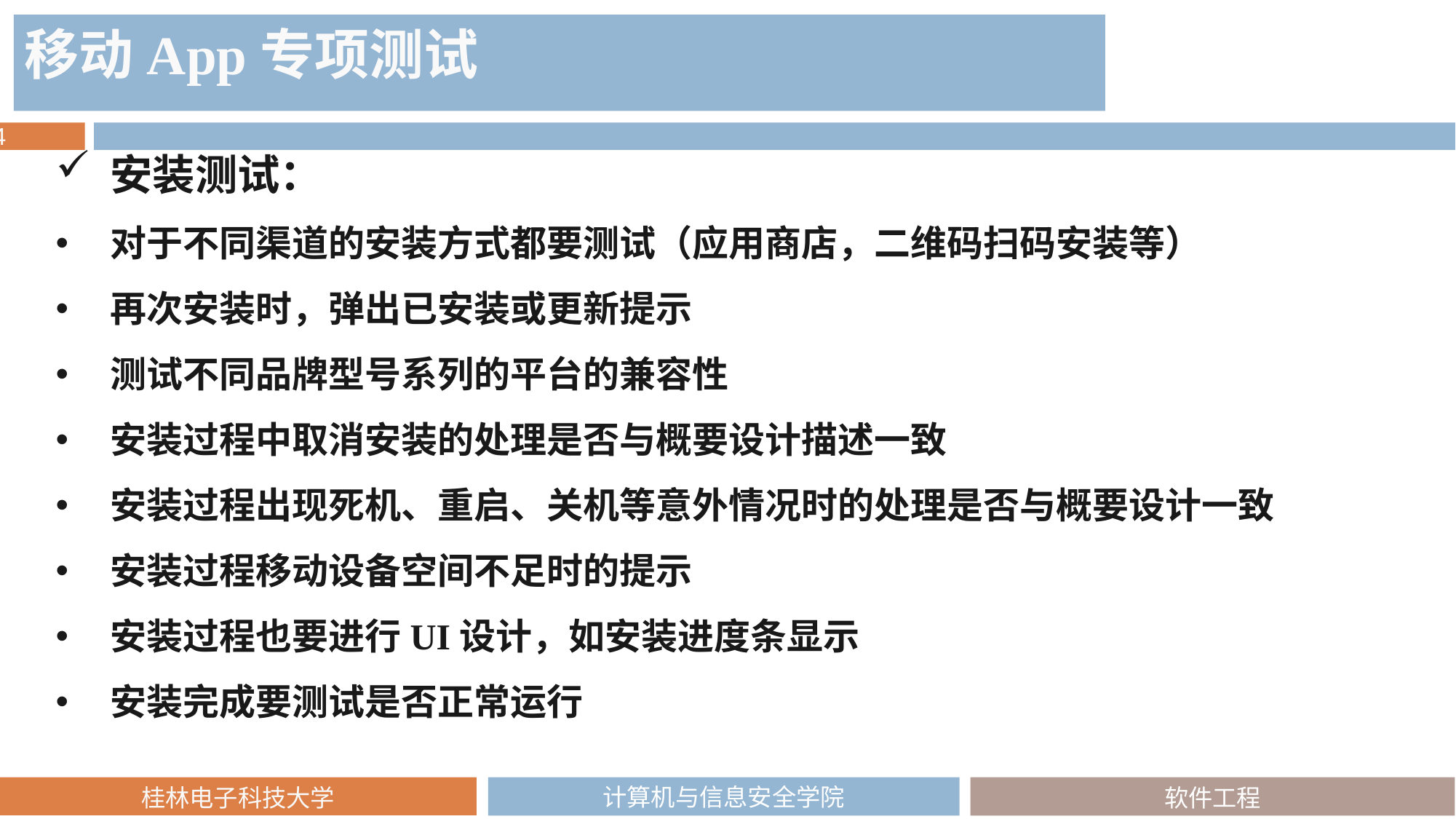

移动App专项测试
安装测试：
对于不同渠道的安装方式都要测试（应用商店，二维码扫码安装等）
再次安装时，弹出已安装或更新提示
测试不同品牌型号系列的平台的兼容性
安装过程中取消安装的处理是否与概要设计描述一致
安装过程出现死机、重启、关机等意外情况时的处理是否与概要设计一致
安装过程移动设备空间不足时的提示
安装过程也要进行UI设计，如安装进度条显示
安装完成要测试是否正常运行